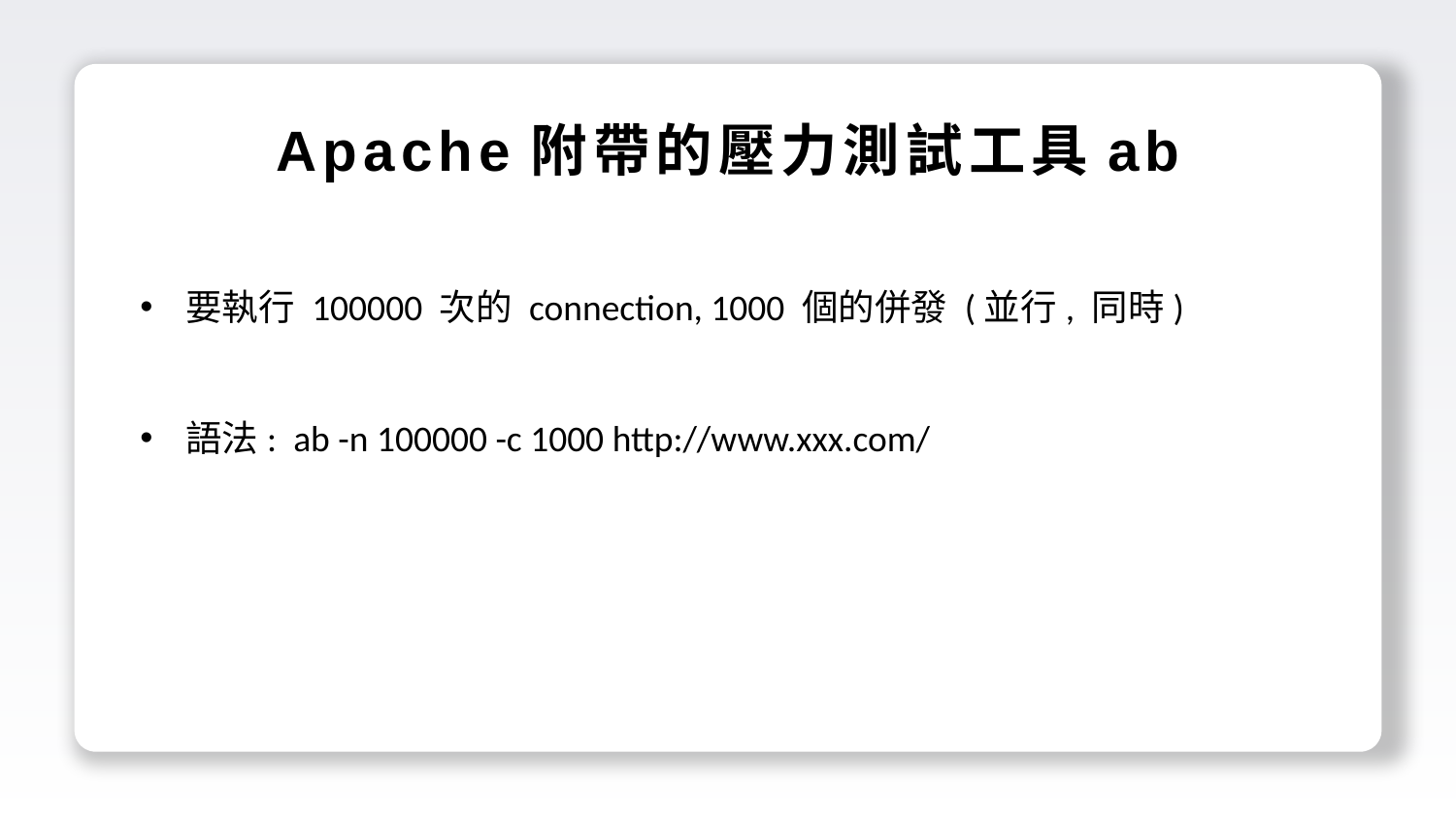

Apache附帶的壓力測試工具ab

要執行 100000 次的 connection, 1000 個的併發 (並行, 同時)

語法:  ab -n 100000 -c 1000 http://www.xxx.com/